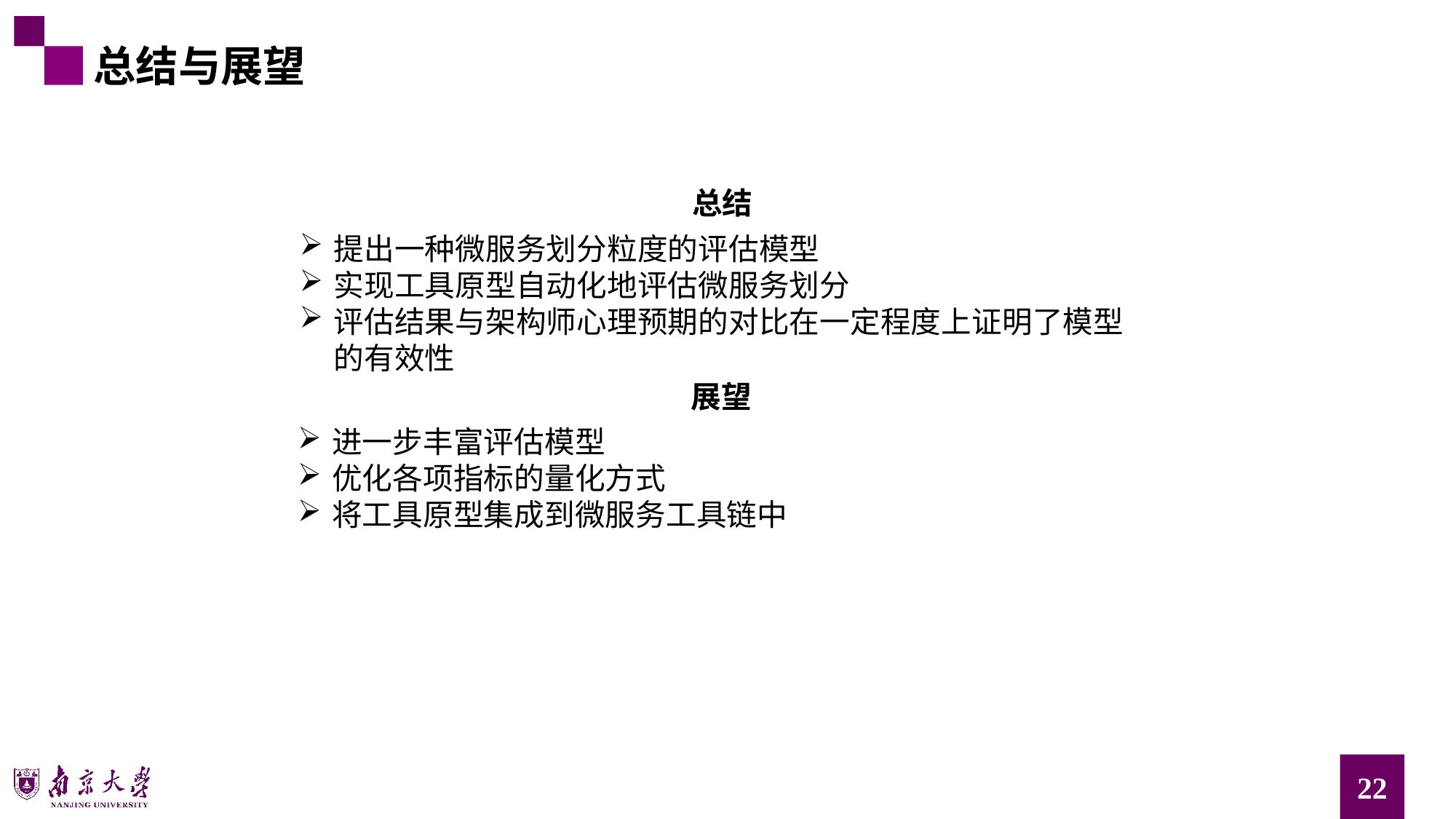

总结与展望
总结
提出一种微服务划分粒度的评估模型
实现工具原型自动化地评估微服务划分
评估结果与架构师心理预期的对比在一定程度上证明了模型的有效性
展望
进一步丰富评估模型
优化各项指标的量化方式
将工具原型集成到微服务工具链中
22